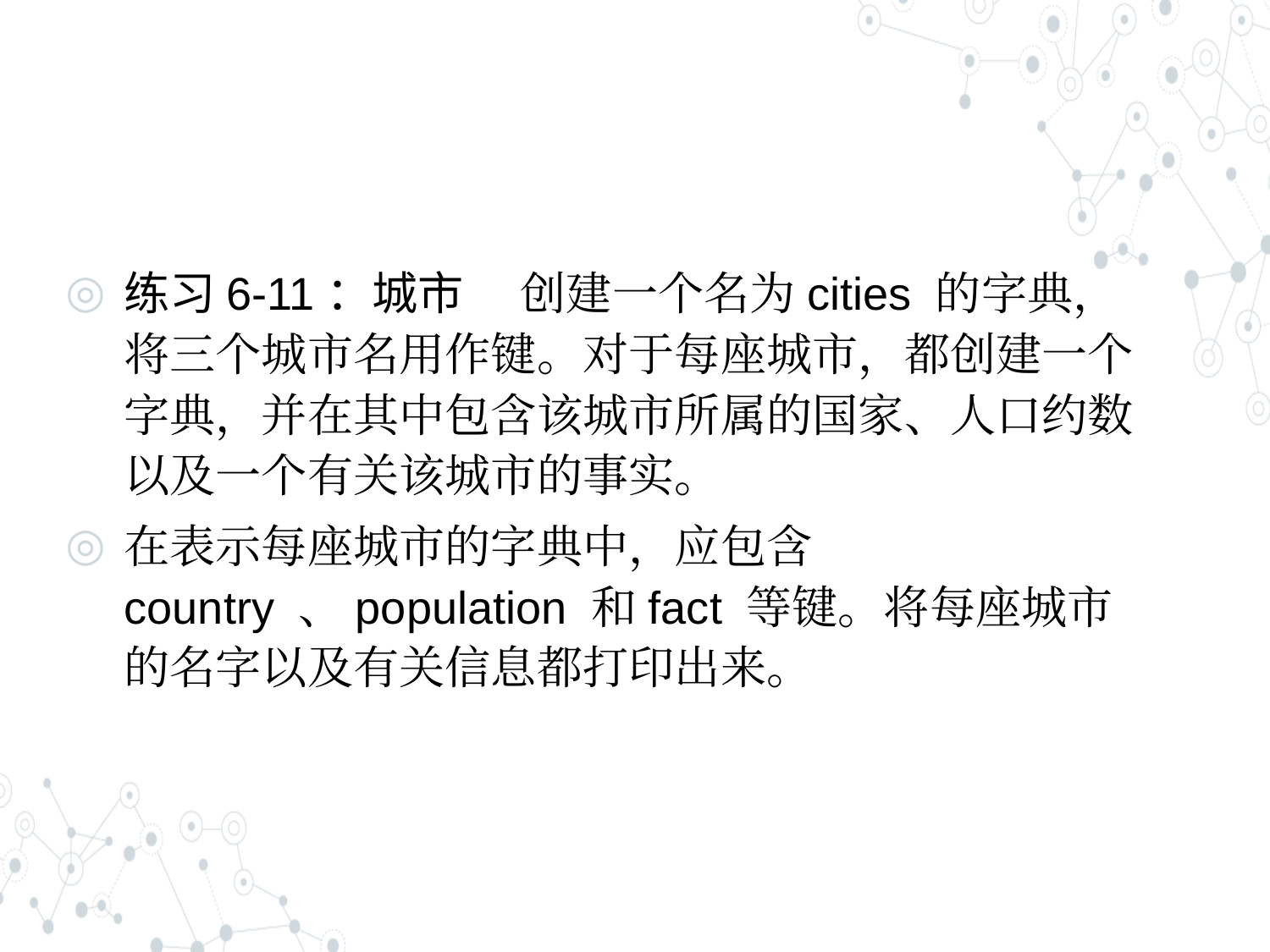

#
练习6-11：城市 　创建一个名为cities 的字典，将三个城市名用作键。对于每座城市，都创建一个字典，并在其中包含该城市所属的国家、人口约数以及一个有关该城市的事实。
在表示每座城市的字典中，应包含country 、population 和fact 等键。将每座城市的名字以及有关信息都打印出来。